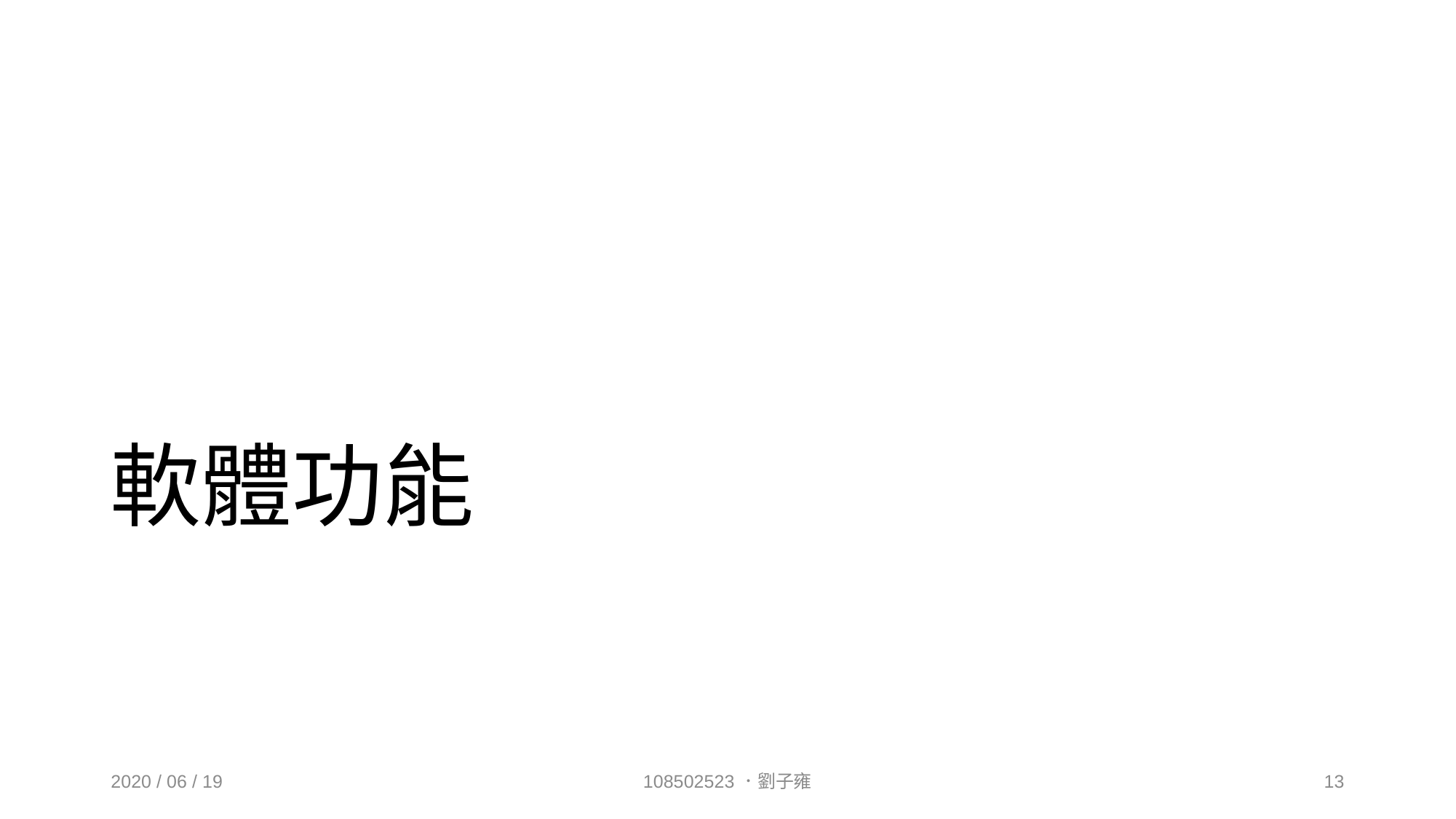

# 軟體功能

2020 / 06 / 19
108502523．劉子雍
13